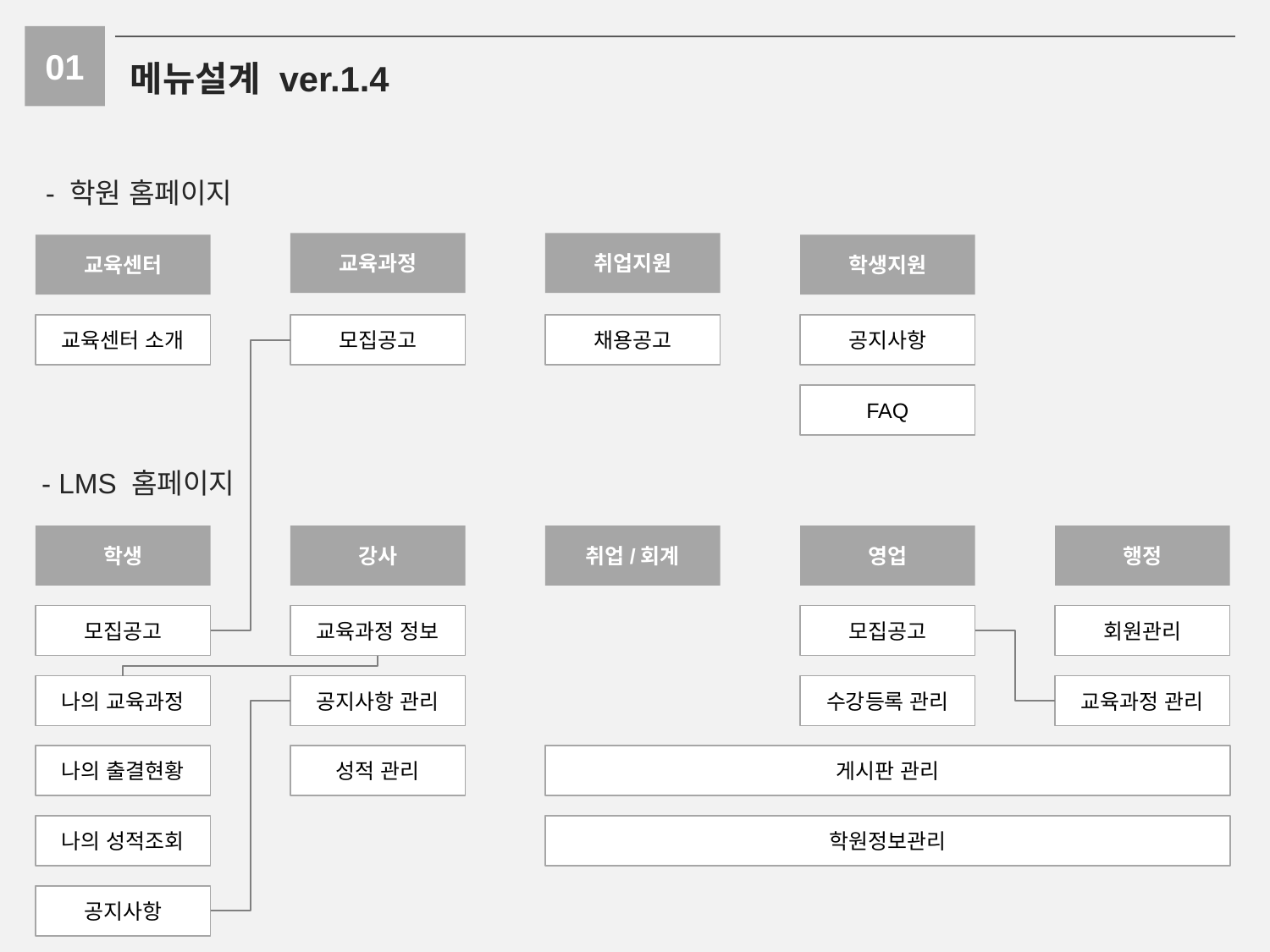

01
메뉴설계 ver.1.4
- 학원 홈페이지
교육과정
취업지원
교육센터
학생지원
교육센터 소개
모집공고
채용공고
공지사항
FAQ
- LMS 홈페이지
취업/회계
학생
강사
영업
행정
모집공고
교육과정 정보
모집공고
회원관리
나의 교육과정
공지사항 관리
수강등록 관리
교육과정 관리
나의 출결현황
성적 관리
게시판 관리
나의 성적조회
학원정보관리
공지사항